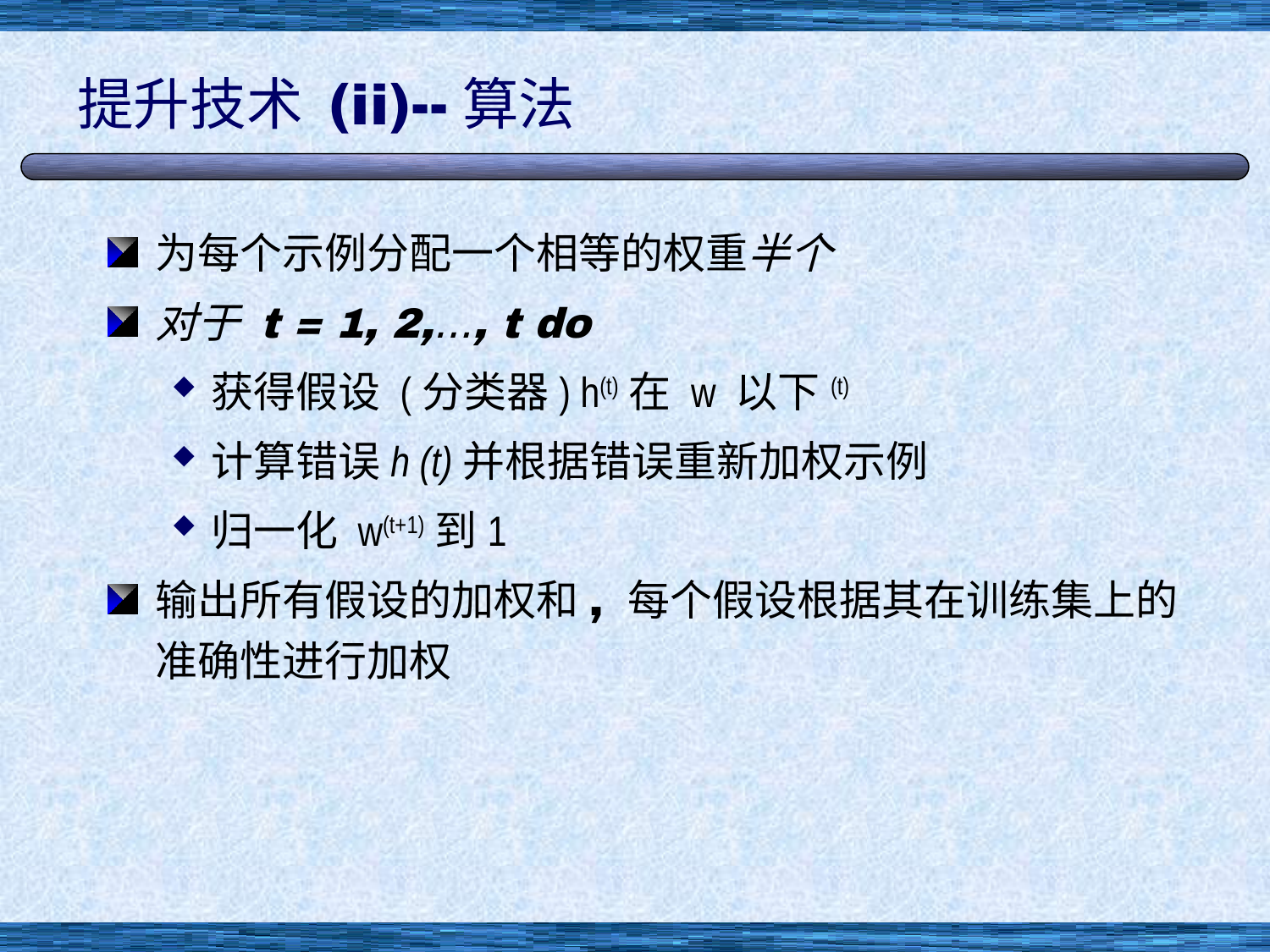

# 提升技术 (ii)--算法
为每个示例分配一个相等的权重半个
对于 t = 1, 2,..., t do
获得假设 (分类器) h(t)在 w 以下(t)
计算错误h (t)并根据错误重新加权示例
归一化 w(t+1)到1
输出所有假设的加权和, 每个假设根据其在训练集上的准确性进行加权